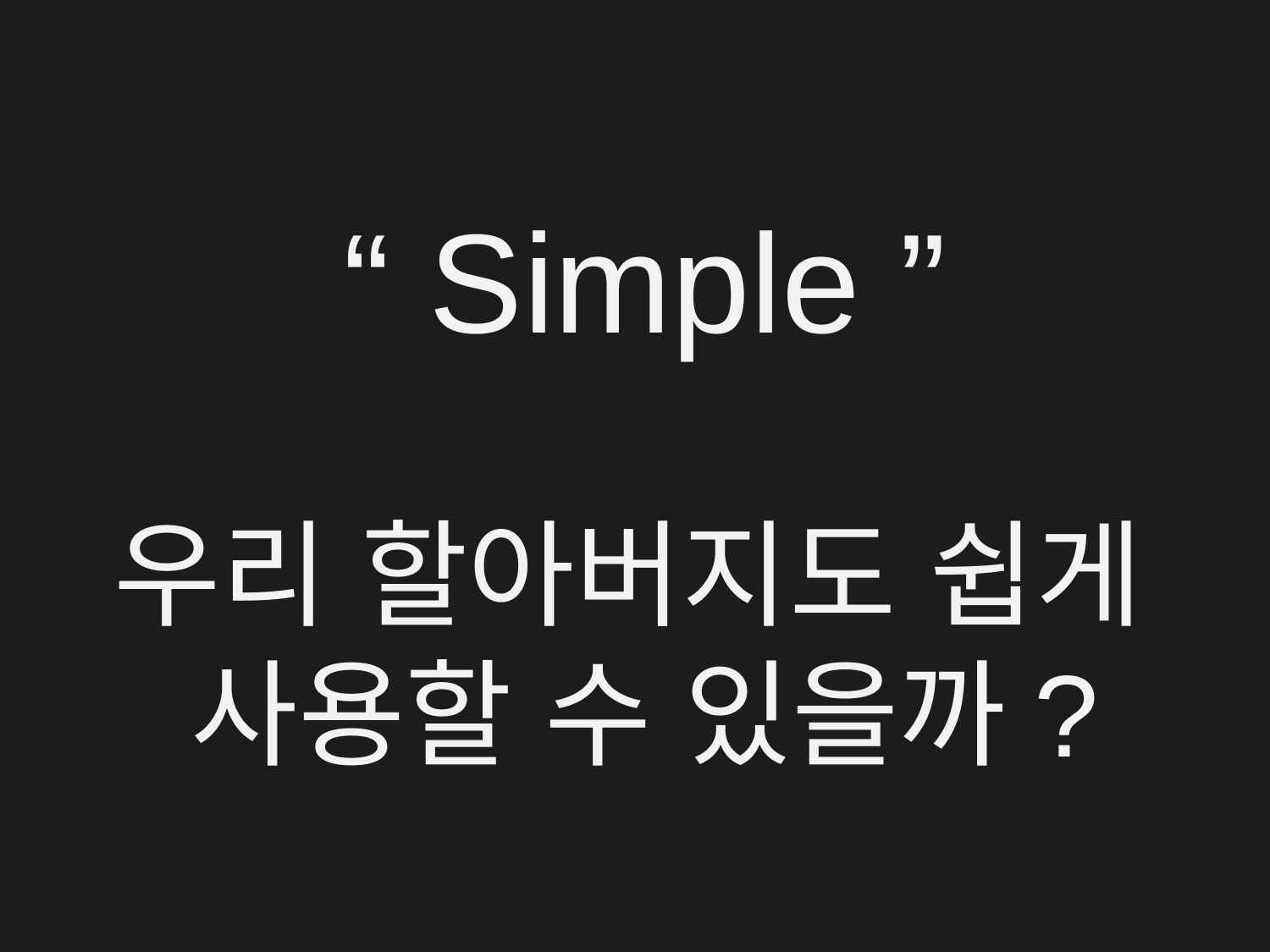

“ Simple ”

우리 할아버지도 쉽게
사용할 수 있을까?